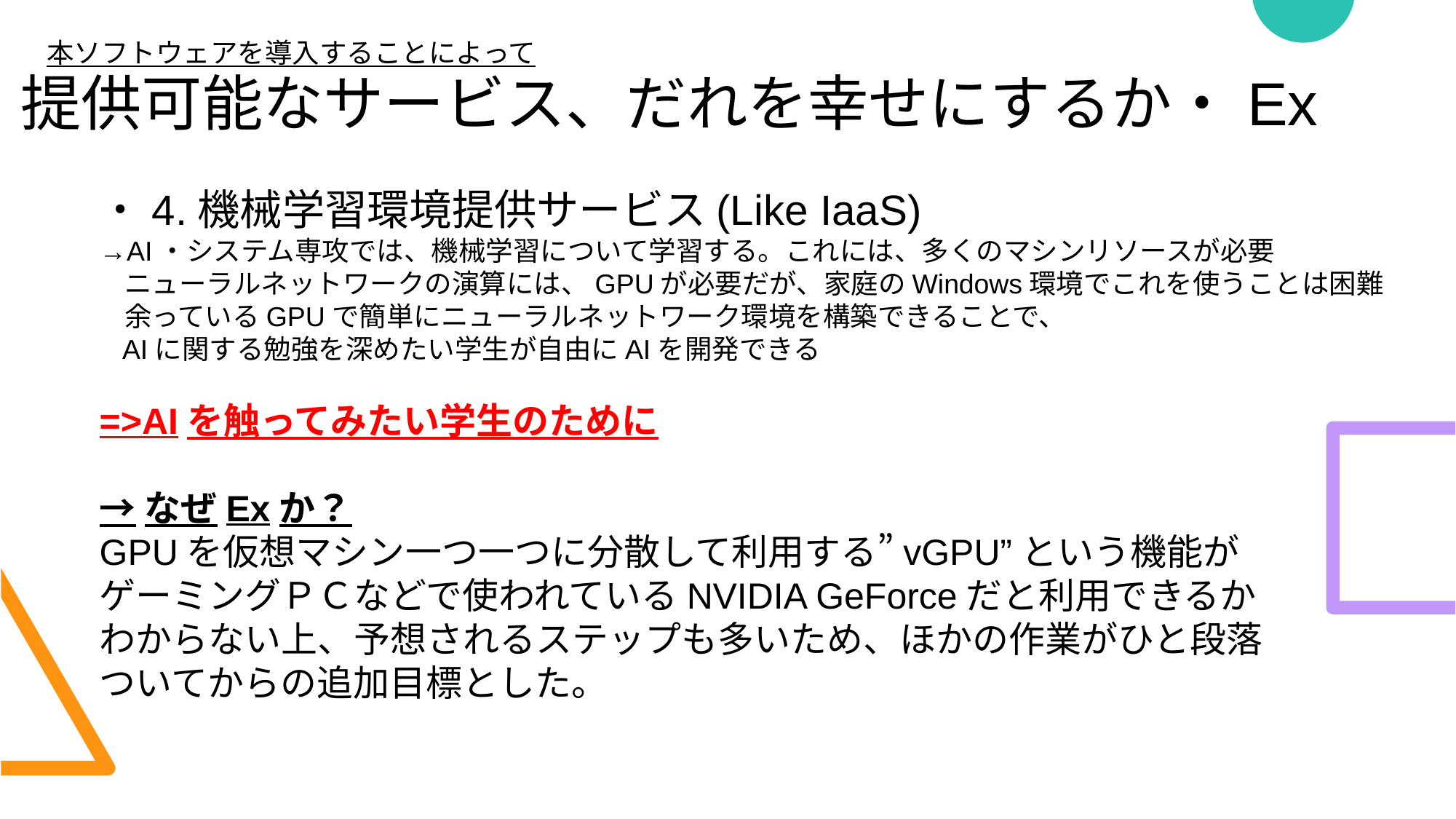

本ソフトウェアを導入することによって
提供可能なサービス、だれを幸せにするか・Ex
・4.機械学習環境提供サービス(Like IaaS)
→AI・システム専攻では、機械学習について学習する。これには、多くのマシンリソースが必要
   ニューラルネットワークの演算には、GPUが必要だが、家庭のWindows環境でこれを使うことは困難
   余っているGPUで簡単にニューラルネットワーク環境を構築できることで、
   AIに関する勉強を深めたい学生が自由にAIを開発できる

=>AIを触ってみたい学生のために

→なぜExか？
GPUを仮想マシン一つ一つに分散して利用する”vGPU”という機能が
ゲーミングＰＣなどで使われているNVIDIA GeForceだと利用できるか
わからない上、予想されるステップも多いため、ほかの作業がひと段落
ついてからの追加目標とした。